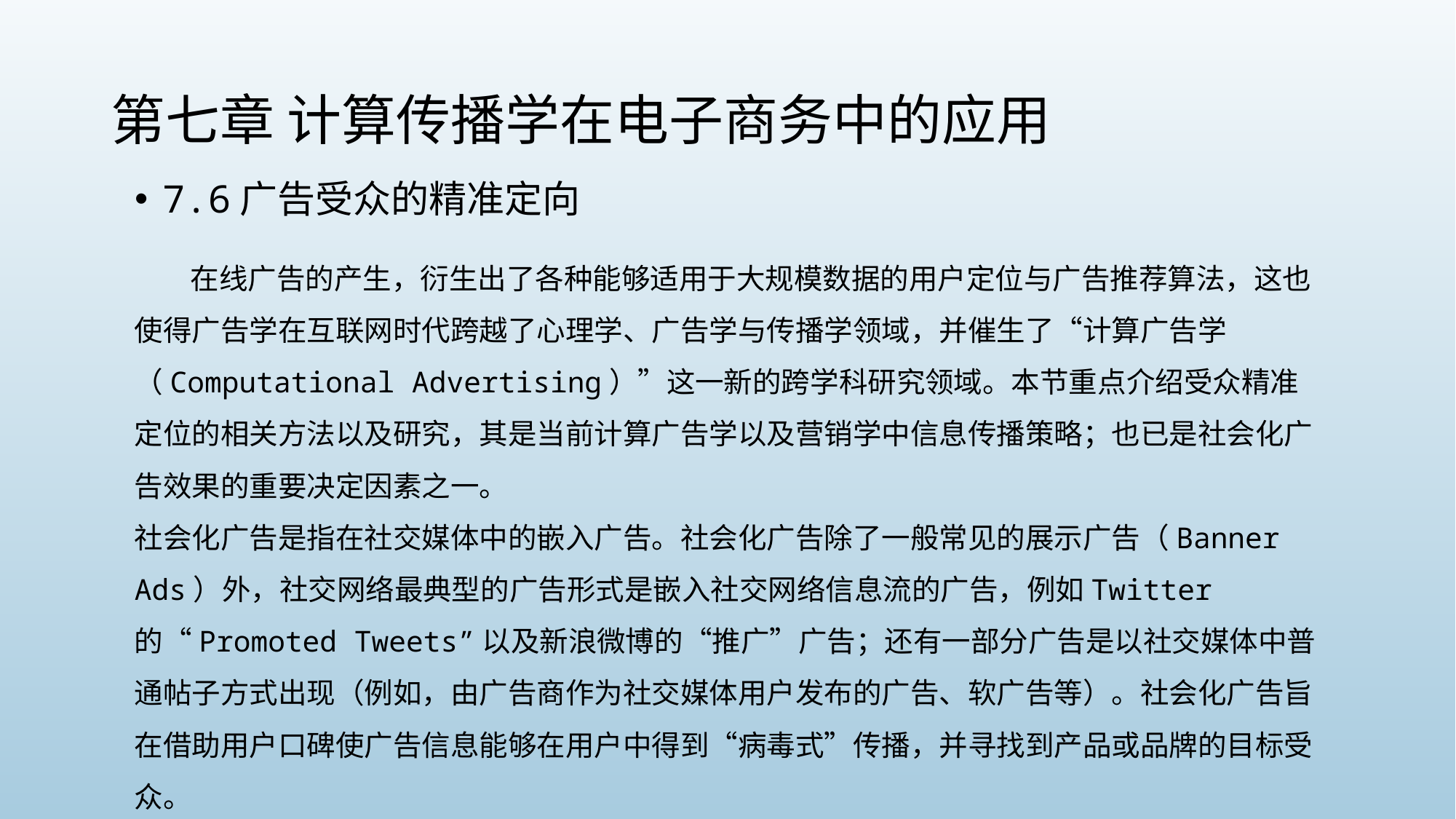

# 第七章 计算传播学在电子商务中的应用
7.6广告受众的精准定向
        在线广告的产生，衍生出了各种能够适用于大规模数据的用户定位与广告推荐算法，这也使得广告学在互联网时代跨越了心理学、广告学与传播学领域，并催生了“计算广告学（Computational Advertising）”这一新的跨学科研究领域。本节重点介绍受众精准定位的相关方法以及研究，其是当前计算广告学以及营销学中信息传播策略；也已是社会化广告效果的重要决定因素之一。
社会化广告是指在社交媒体中的嵌入广告。社会化广告除了一般常见的展示广告（Banner Ads）外，社交网络最典型的广告形式是嵌入社交网络信息流的广告，例如Twitter的“Promoted Tweets”以及新浪微博的“推广”广告；还有一部分广告是以社交媒体中普通帖子方式出现（例如，由广告商作为社交媒体用户发布的广告、软广告等）。社会化广告旨在借助用户口碑使广告信息能够在用户中得到“病毒式”传播，并寻找到产品或品牌的目标受众。